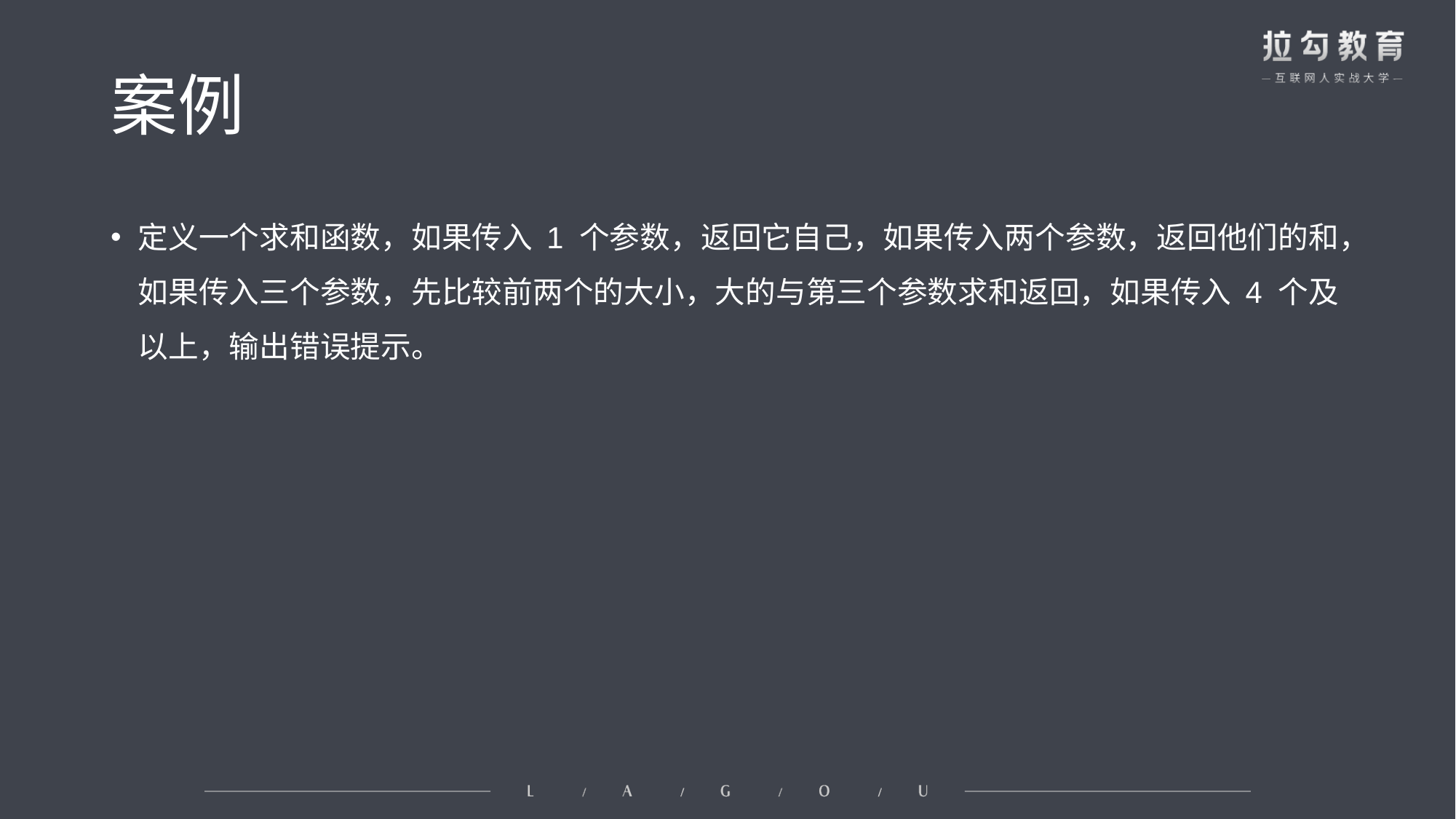

# 案例
定义一个求和函数，如果传入 1 个参数，返回它自己，如果传入两个参数，返回他们的和，如果传入三个参数，先比较前两个的大小，大的与第三个参数求和返回，如果传入 4 个及以上，输出错误提示。